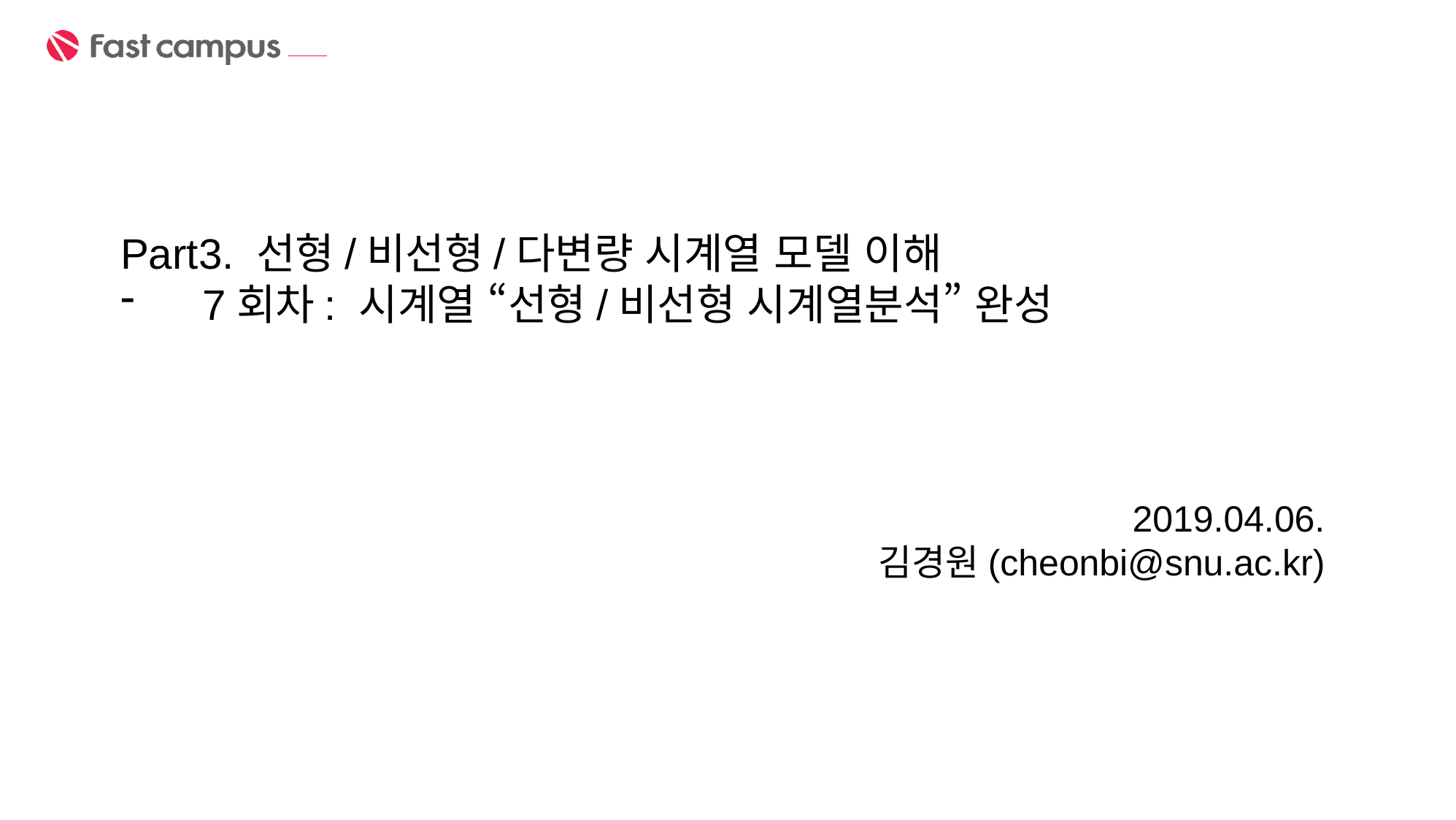

Part3. 선형/비선형/다변량 시계열 모델 이해
7회차: 시계열 “선형/비선형 시계열분석” 완성
2019.04.06.
김경원(cheonbi@snu.ac.kr)